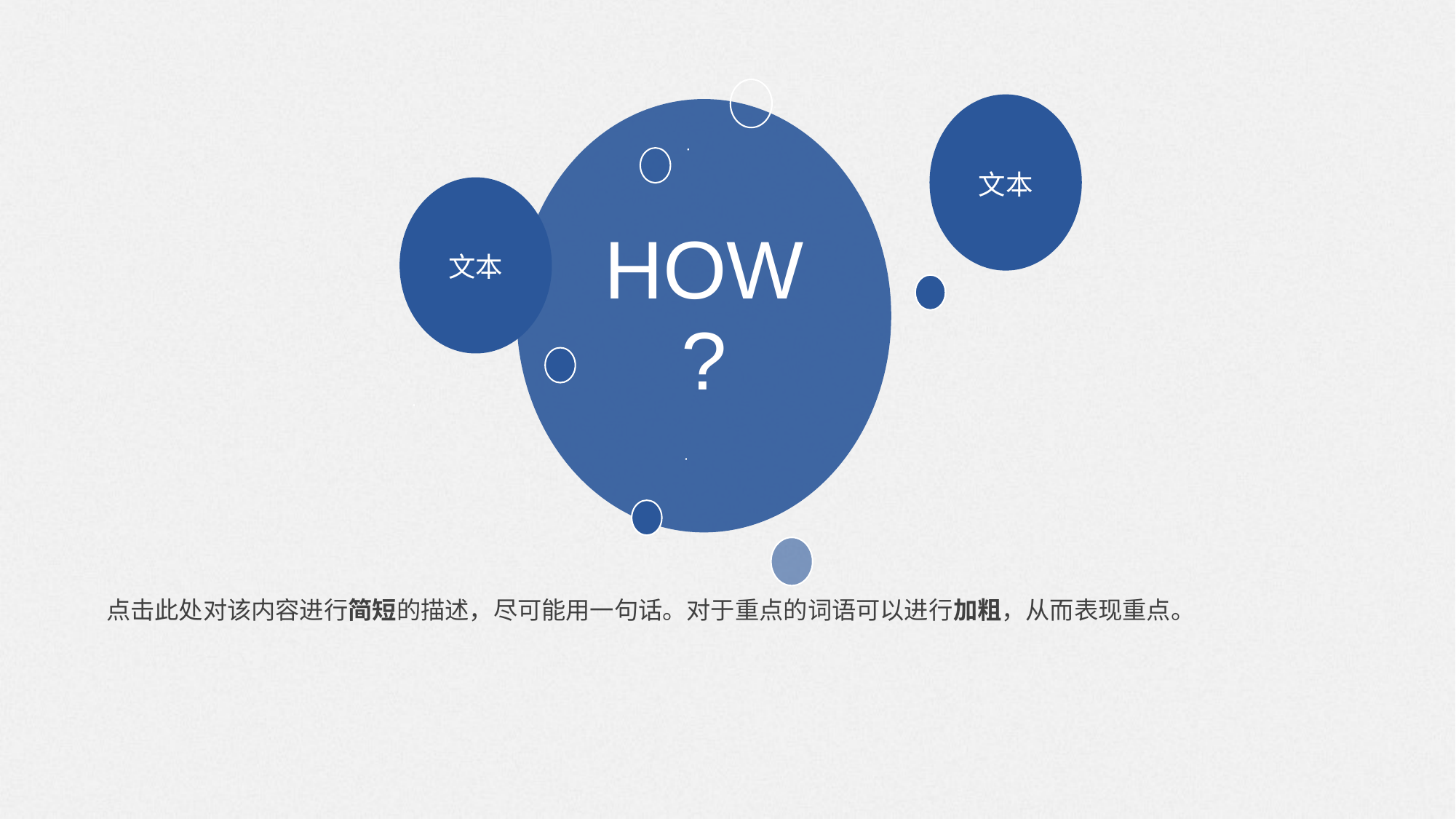

HOW?
文本
文本
点击此处对该内容进行简短的描述，尽可能用一句话。对于重点的词语可以进行加粗，从而表现重点。